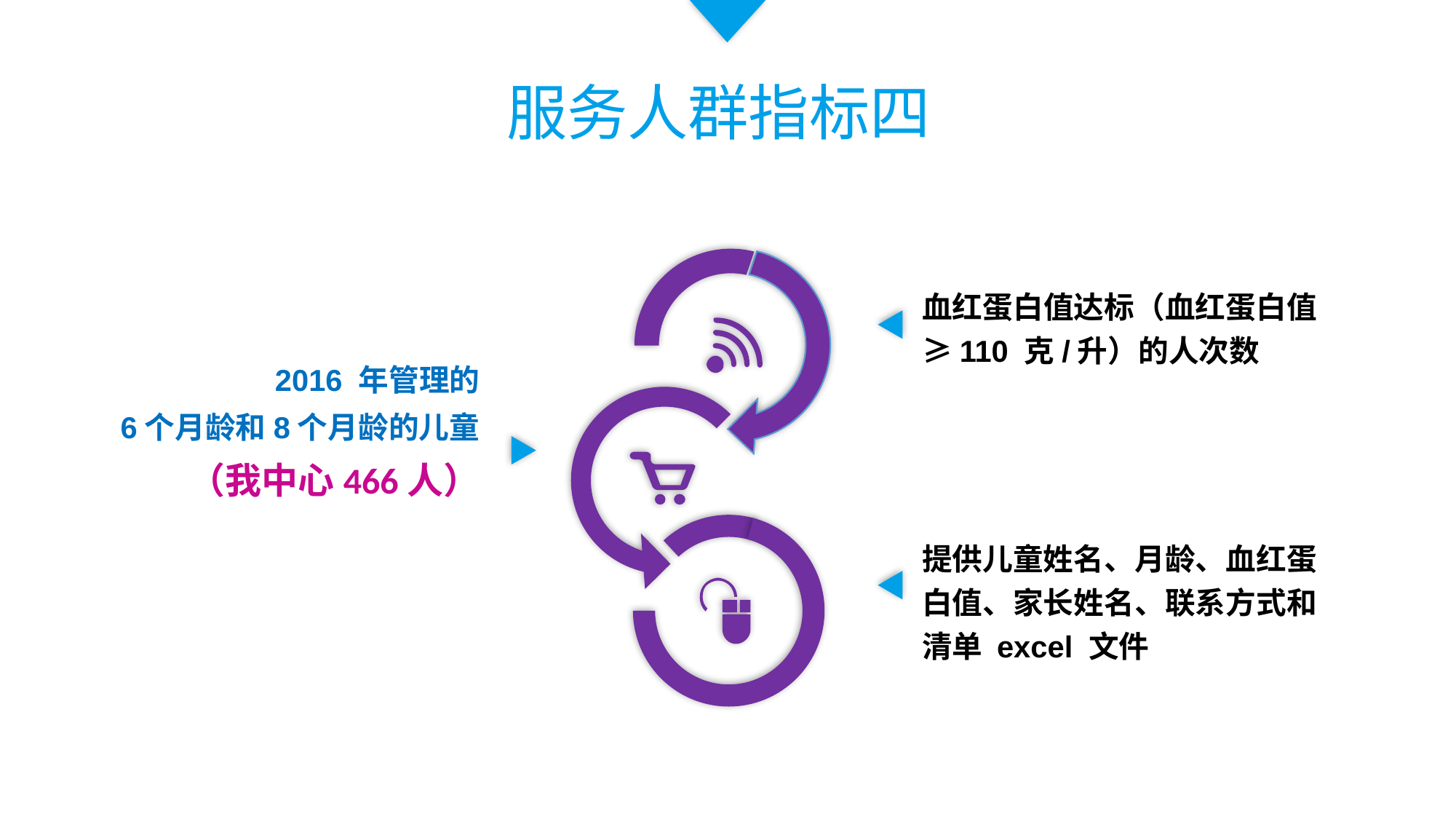

服务人群指标四

血红蛋白值达标（血红蛋白值≥110 克/升）的人次数

2016 年管理的
6个月龄和8个月龄的儿童
（我中心466人）

提供儿童姓名、月龄、血红蛋白值、家长姓名、联系方式和清单 excel 文件